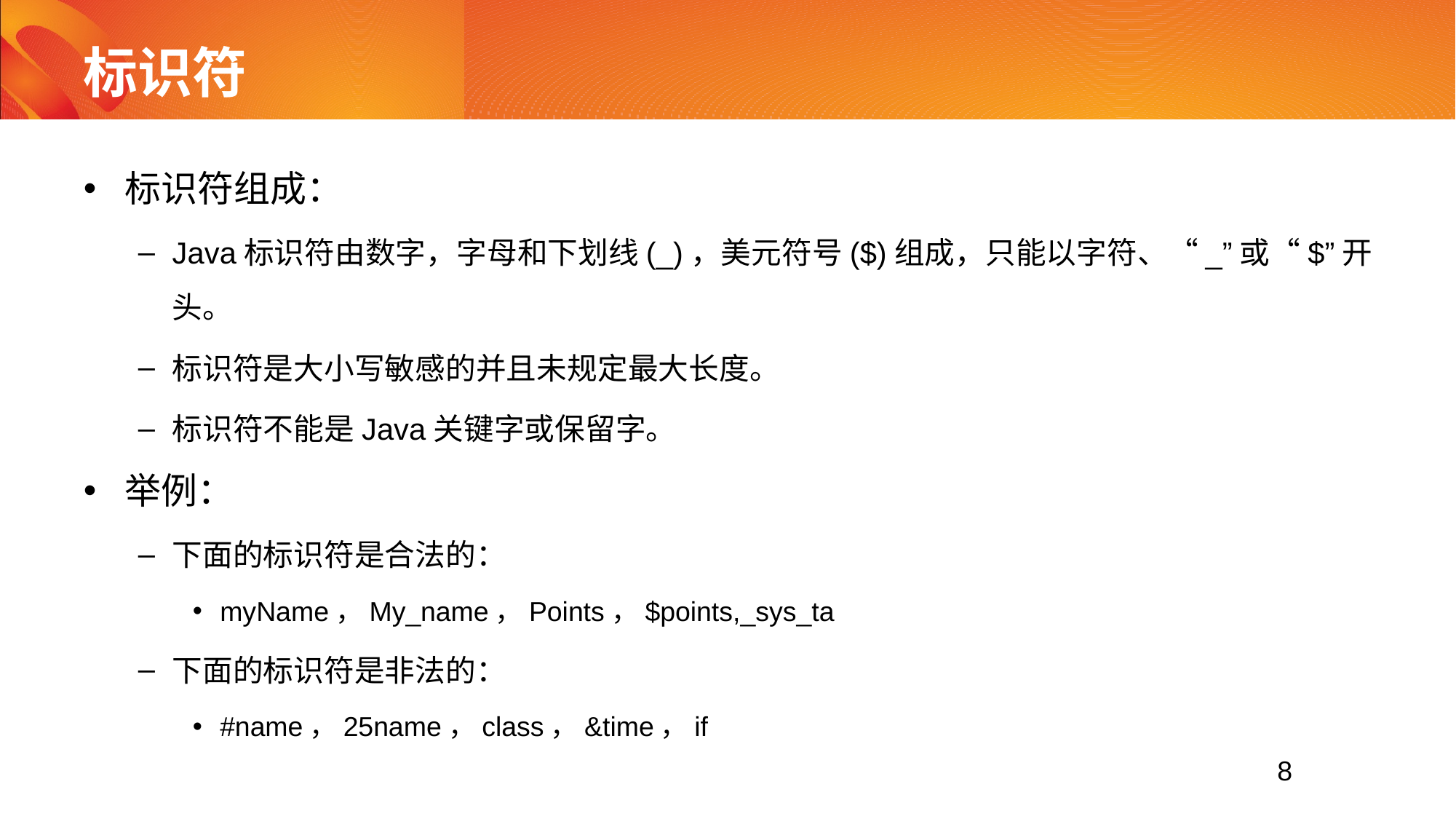

# 标识符
标识符组成：
Java标识符由数字，字母和下划线(_)，美元符号($)组成，只能以字符、“_”或“$”开头。
标识符是大小写敏感的并且未规定最大长度。
标识符不能是Java关键字或保留字。
举例：
下面的标识符是合法的：
myName，My_name，Points，$points,_sys_ta
下面的标识符是非法的：
#name，25name，class，&time，if